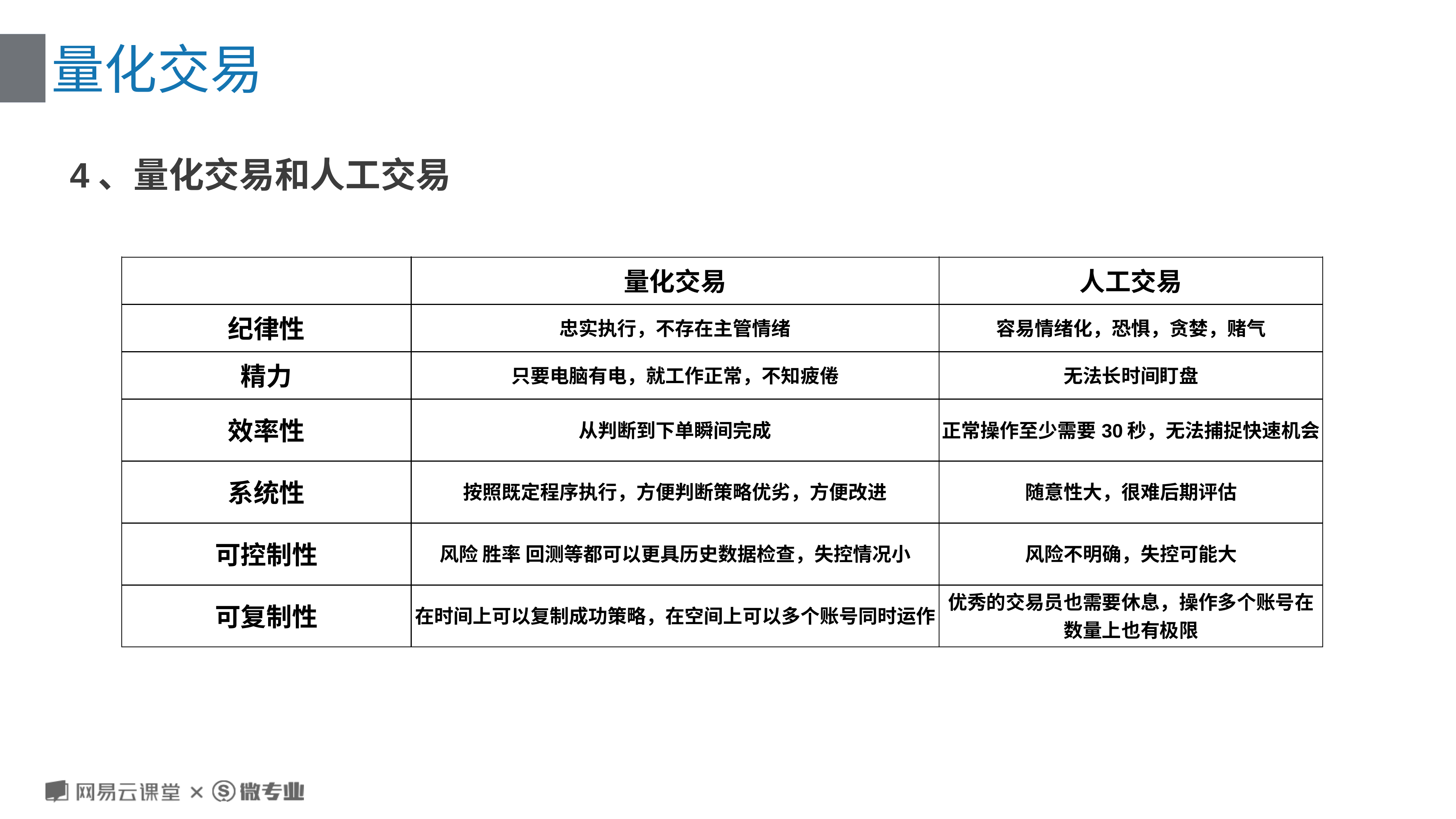

# 量化交易
4、量化交易和人工交易

|  | 量化交易 | 人工交易 |
| --- | --- | --- |
| 纪律性 | 忠实执行，不存在主管情绪 | 容易情绪化，恐惧，贪婪，赌气 |
| 精力 | 只要电脑有电，就工作正常，不知疲倦 | 无法长时间盯盘 |
| 效率性 | 从判断到下单瞬间完成 | 正常操作至少需要30秒，无法捕捉快速机会 |
| 系统性 | 按照既定程序执行，方便判断策略优劣，方便改进 | 随意性大，很难后期评估 |
| 可控制性 | 风险 胜率 回测等都可以更具历史数据检查，失控情况小 | 风险不明确，失控可能大 |
| 可复制性 | 在时间上可以复制成功策略，在空间上可以多个账号同时运作 | 优秀的交易员也需要休息，操作多个账号在数量上也有极限 |